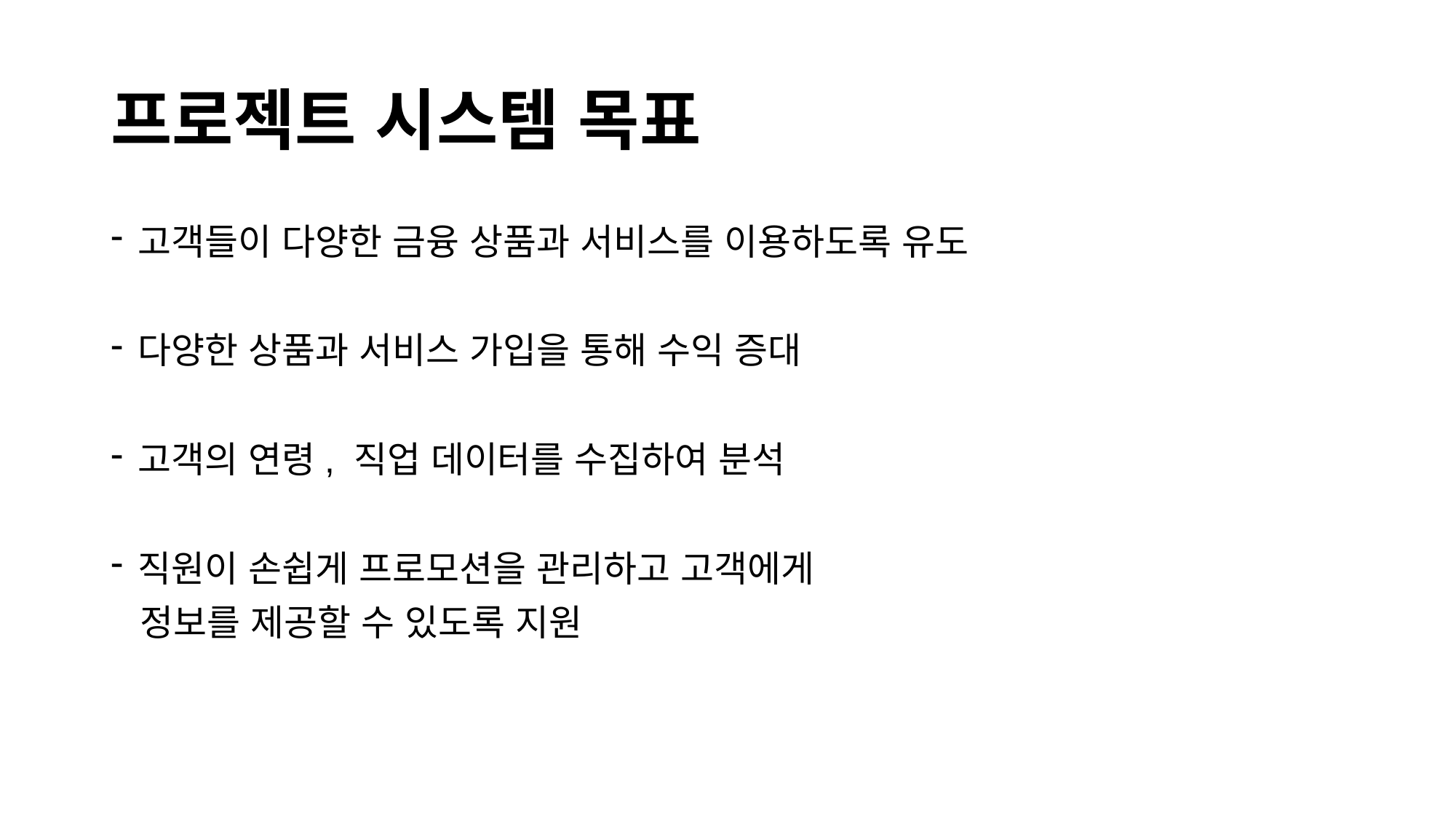

# 프로젝트 시스템 목표
고객들이 다양한 금융 상품과 서비스를 이용하도록 유도

다양한 상품과 서비스 가입을 통해 수익 증대

고객의 연령, 직업 데이터를 수집하여 분석

직원이 손쉽게 프로모션을 관리하고 고객에게
  정보를 제공할 수 있도록 지원